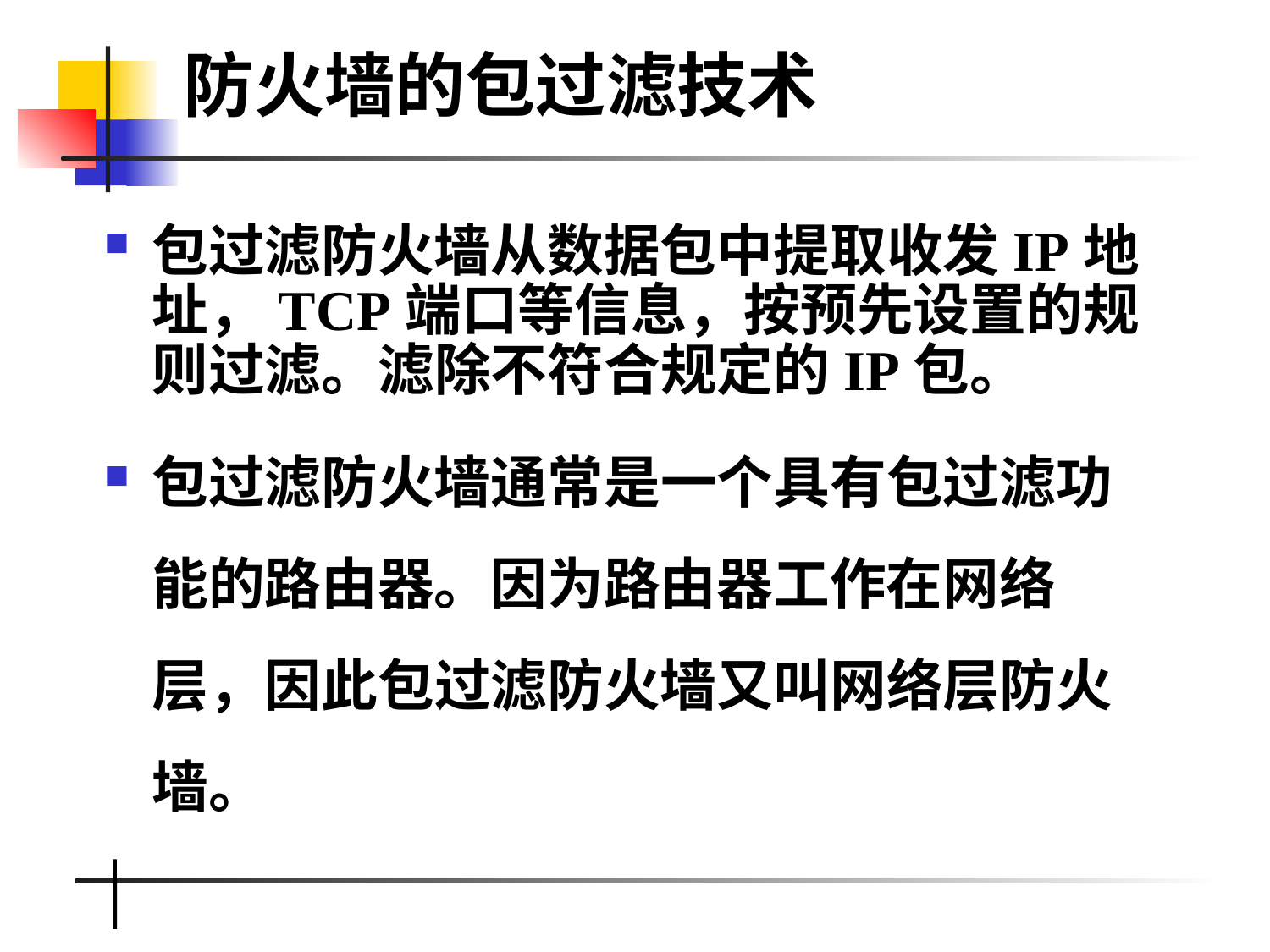

防火墙的包过滤技术
包过滤防火墙从数据包中提取收发IP地址，TCP端口等信息，按预先设置的规则过滤。滤除不符合规定的IP包。
包过滤防火墙通常是一个具有包过滤功能的路由器。因为路由器工作在网络层，因此包过滤防火墙又叫网络层防火墙。